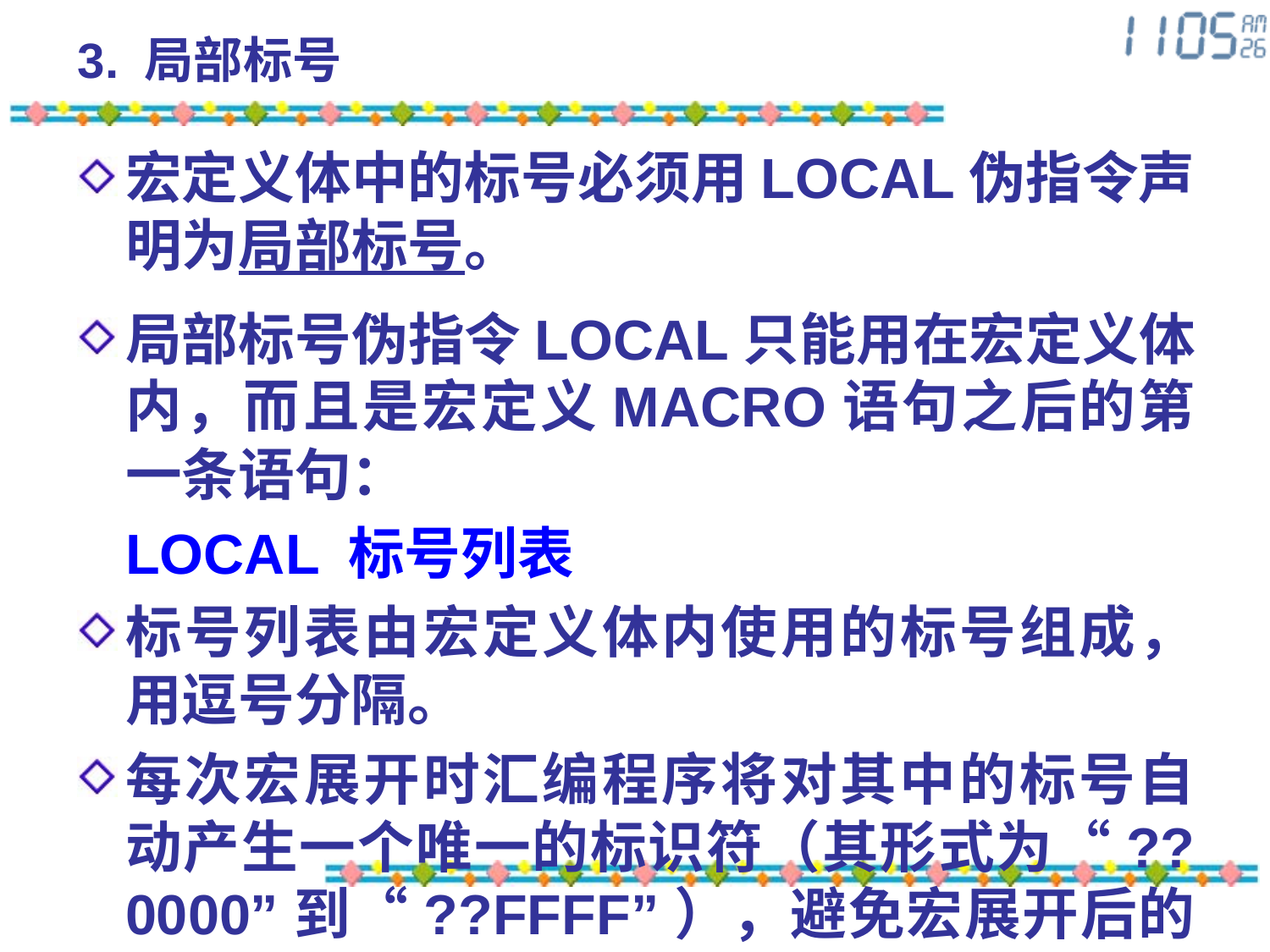

# 3. 局部标号
宏定义体中的标号必须用LOCAL伪指令声明为局部标号。
局部标号伪指令LOCAL只能用在宏定义体内，而且是宏定义MACRO语句之后的第一条语句：
	LOCAL 标号列表
标号列表由宏定义体内使用的标号组成，用逗号分隔。
每次宏展开时汇编程序将对其中的标号自动产生一个唯一的标识符（其形式为“??0000”到“??FFFF”），避免宏展开后的标号重复。